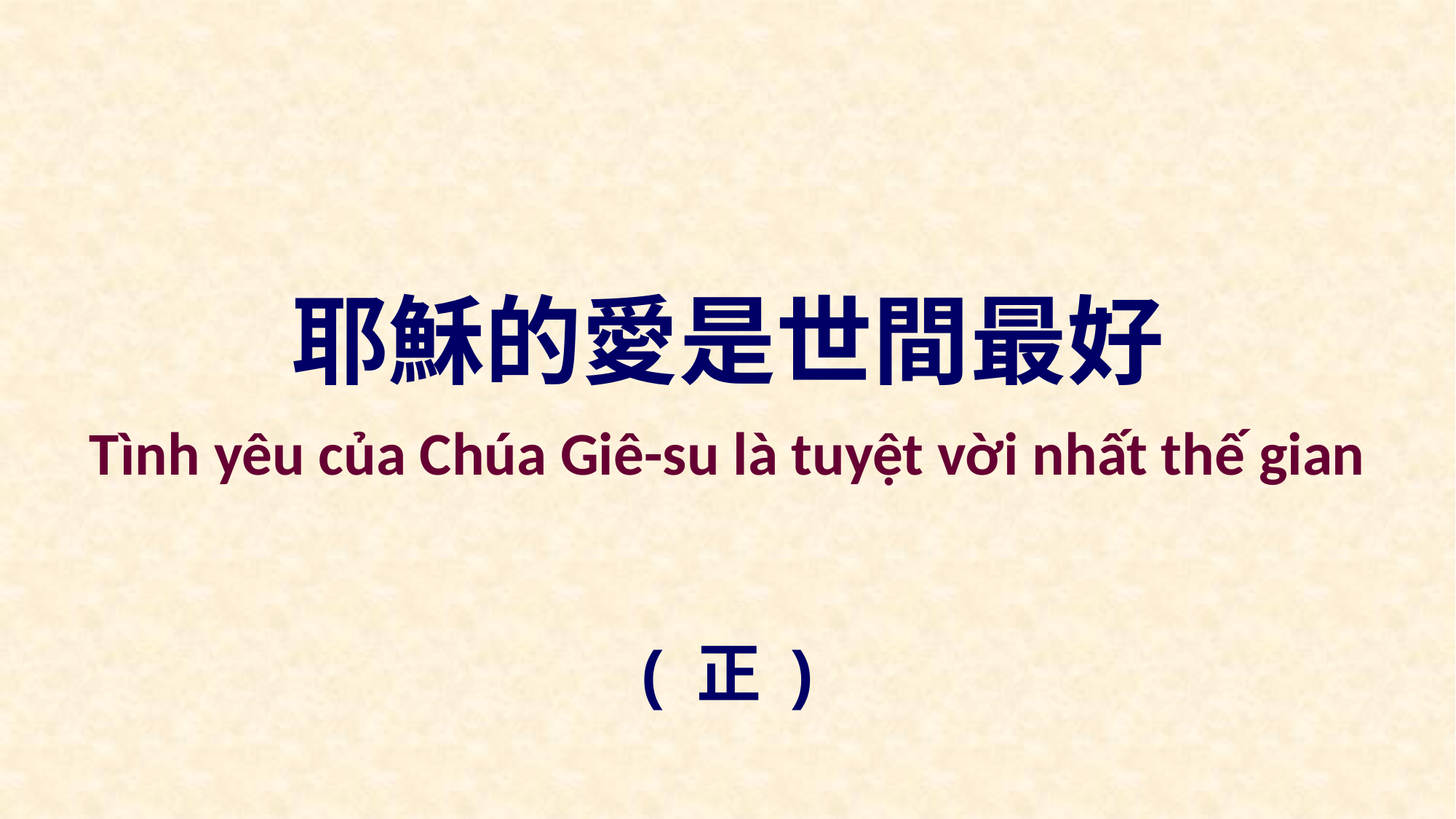

耶穌的愛是世間最好
Tình yêu của Chúa Giê-su là tuyệt vời nhất thế gian
( 正 )